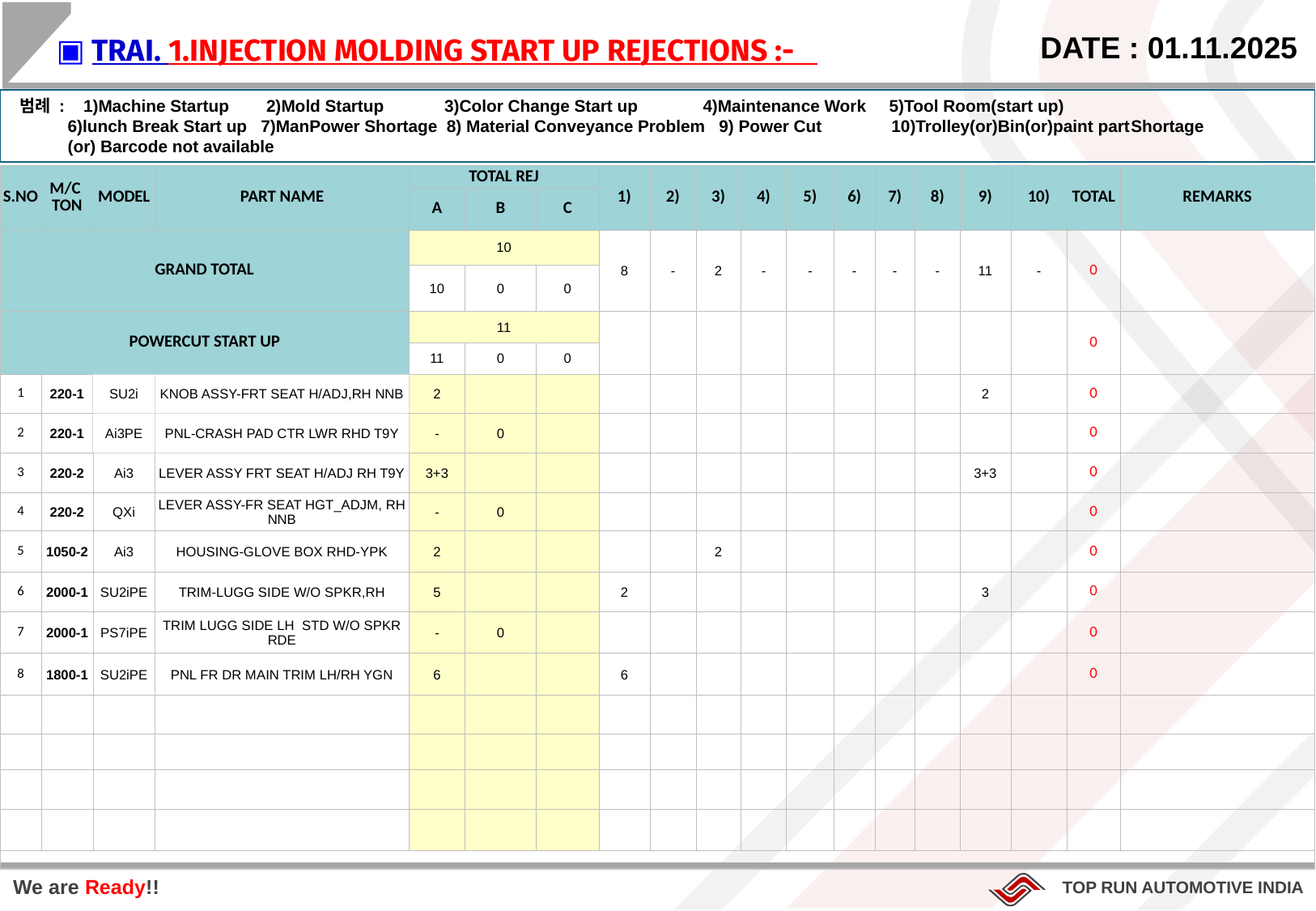

DATE : 01.11.2025
▣ TRAI. 1.INJECTION MOLDING START UP REJECTIONS :-
 범례 :    1)Machine Startup        2)Mold Startup             3)Color Change Start up              4)Maintenance Work     5)Tool Room(start up)
            6)lunch Break Start up   7)ManPower Shortage  8) Material Conveyance Problem   9) Power Cut               10)Trolley(or)Bin(or)paint part Shortage
            (or) Barcode not available
| S.NO | M/C TON | MODEL | PART NAME | TOTAL REJ |  |  | 1) | 2) | 3) | 4) | 5) | 6) | 7) | 8) | 9) | 10) | TOTAL | REMARKS |
| --- | --- | --- | --- | --- | --- | --- | --- | --- | --- | --- | --- | --- | --- | --- | --- | --- | --- | --- |
|  |  |  |  | A | B | C |  |  |  |  |  |  |  |  |  |  |  |  |
| GRAND TOTAL |  |  |  | 10 |  |  | 8 | - | 2 | - | - | - | - | - | 11 | - | 0 |  |
|  |  |  |  | 10 | 0 | 0 |  |  |  |  |  |  |  |  |  |  |  |  |
| POWERCUT START UP |  |  |  | 11 |  |  |  |  |  |  |  |  |  |  |  |  | 0 |  |
|  |  |  |  | 11 | 0 | 0 |  |  |  |  |  |  |  |  |  |  |  |  |
| 1 | 220-1 | SU2i | KNOB ASSY-FRT SEAT H/ADJ,RH NNB | 2 |  |  |  |  |  |  |  |  |  |  | 2 |  | 0 |  |
| 2 | 220-1 | Ai3PE | PNL-CRASH PAD CTR LWR RHD T9Y | - | 0 |  |  |  |  |  |  |  |  |  |  |  | 0 |  |
| 3 | 220-2 | Ai3 | LEVER ASSY FRT SEAT H/ADJ RH T9Y | 3+3 |  |  |  |  |  |  |  |  |  |  | 3+3 |  | 0 |  |
| 4 | 220-2 | QXi | LEVER ASSY-FR SEAT HGT\_ADJM, RH NNB | - | 0 |  |  |  |  |  |  |  |  |  |  |  | 0 |  |
| 5 | 1050-2 | Ai3 | HOUSING-GLOVE BOX RHD-YPK | 2 |  |  |  |  | 2 |  |  |  |  |  |  |  | 0 |  |
| 6 | 2000-1 | SU2iPE | TRIM-LUGG SIDE W/O SPKR,RH | 5 |  |  | 2 |  |  |  |  |  |  |  | 3 |  | 0 |  |
| 7 | 2000-1 | PS7iPE | TRIM LUGG SIDE LH STD W/O SPKR RDE | - | 0 |  |  |  |  |  |  |  |  |  |  |  | 0 |  |
| 8 | 1800-1 | SU2iPE | PNL FR DR MAIN TRIM LH/RH YGN | 6 |  |  | 6 |  |  |  |  |  |  |  |  |  | 0 |  |
|  |  |  |  |  |  |  |  |  |  |  |  |  |  |  |  |  |  |  |
|  |  |  |  |  |  |  |  |  |  |  |  |  |  |  |  |  |  |  |
|  |  |  |  |  |  |  |  |  |  |  |  |  |  |  |  |  |  |  |
|  |  |  |  |  |  |  |  |  |  |  |  |  |  |  |  |  |  |  |
|  |  |  |  |  |  |  |  |  |  |  |  |  |  |  |  |  |  |  |